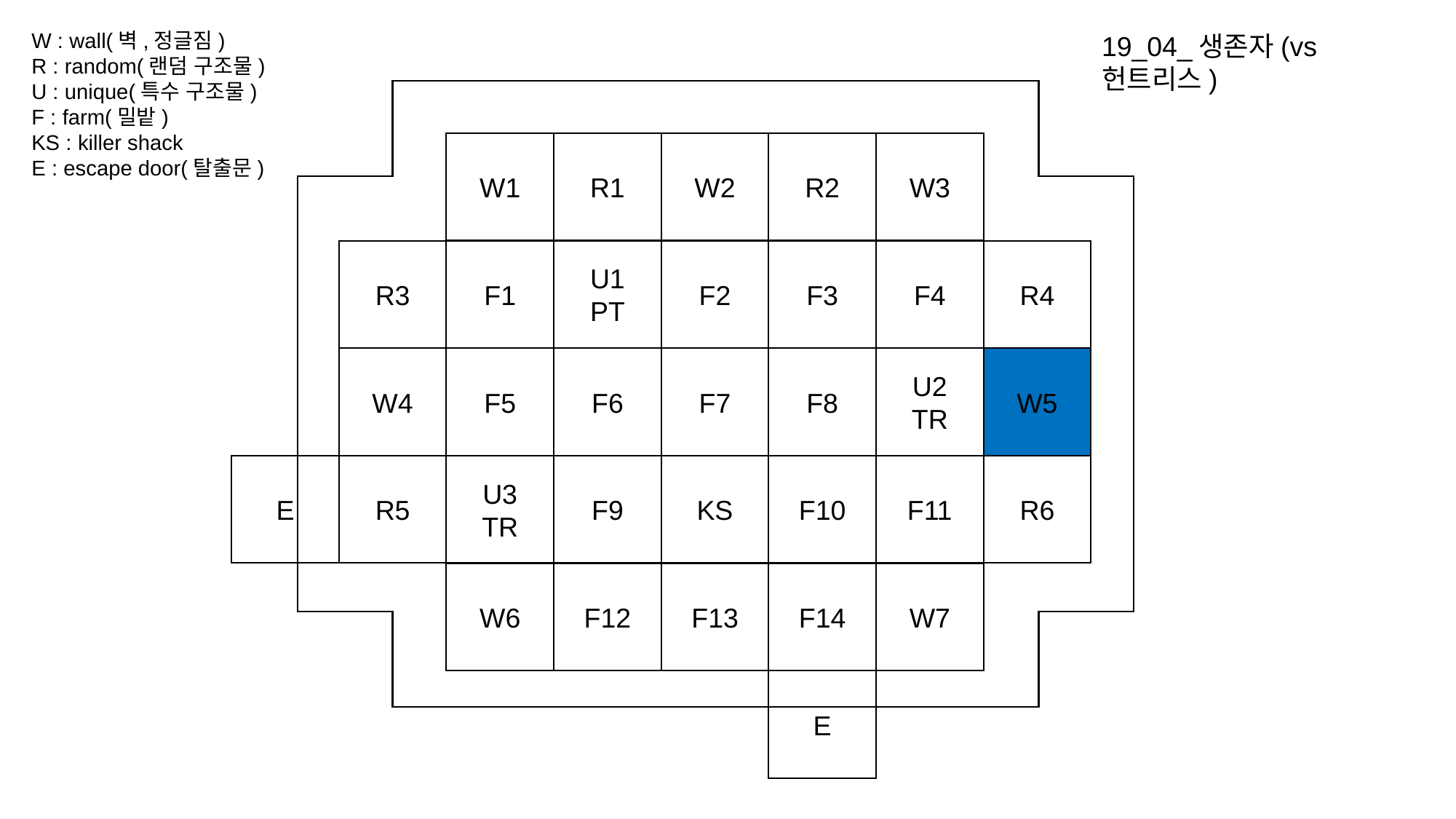

W : wall(벽,정글짐)
R : random(랜덤 구조물)
U : unique(특수 구조물)
F : farm(밀밭)
KS : killer shack
E : escape door(탈출문)
19_04_생존자(vs헌트리스)
W1
R1
W2
R2
W3
R3
F1
U1
PT
F2
F3
F4
R4
W4
F5
F6
F7
F8
U2
TR
W5
E
R5
U3
TR
F9
KS
F10
F11
R6
W6
F12
F13
F14
W7
E